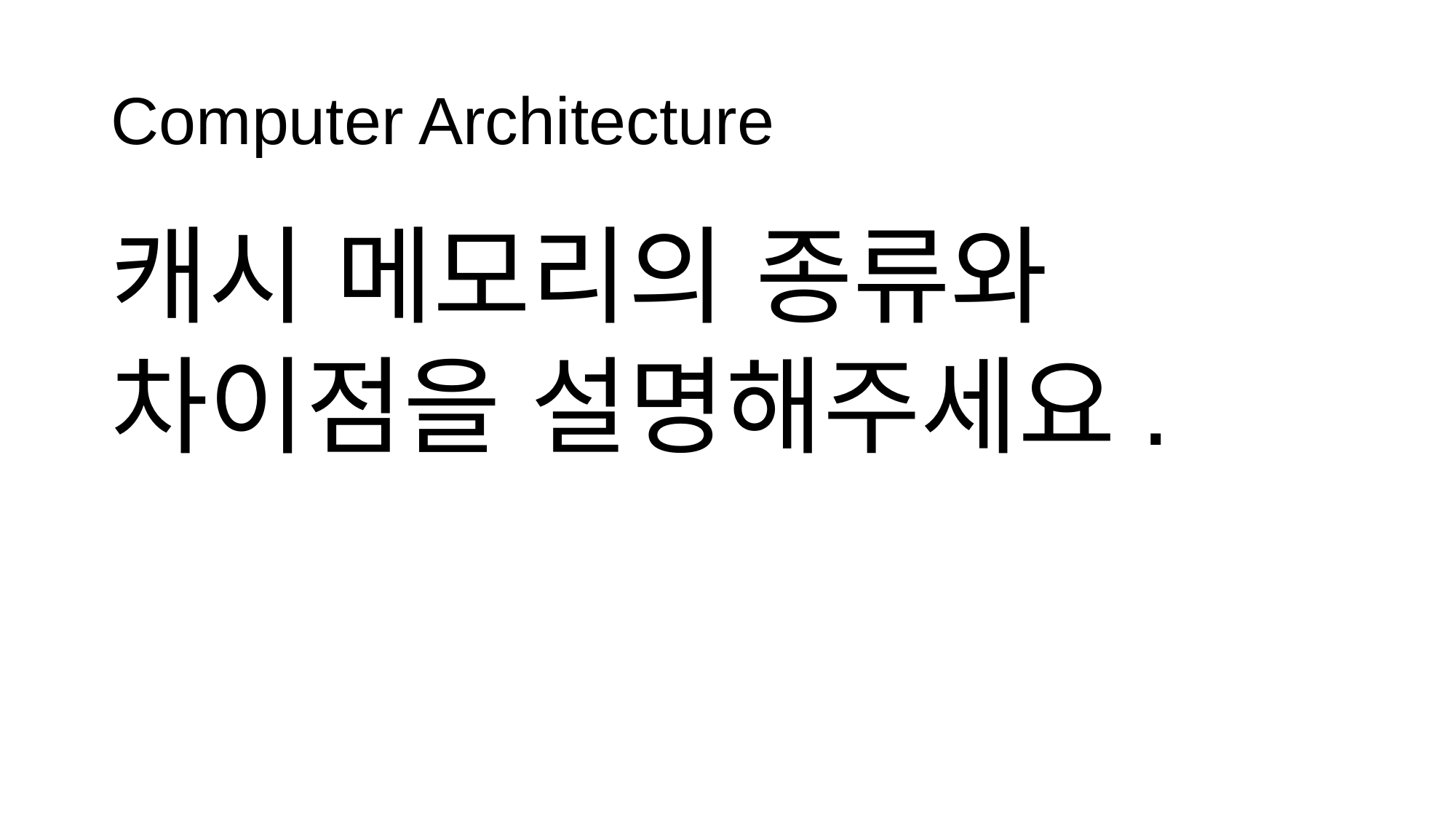

# Computer Architecture
캐시 메모리의 종류와
차이점을 설명해주세요.